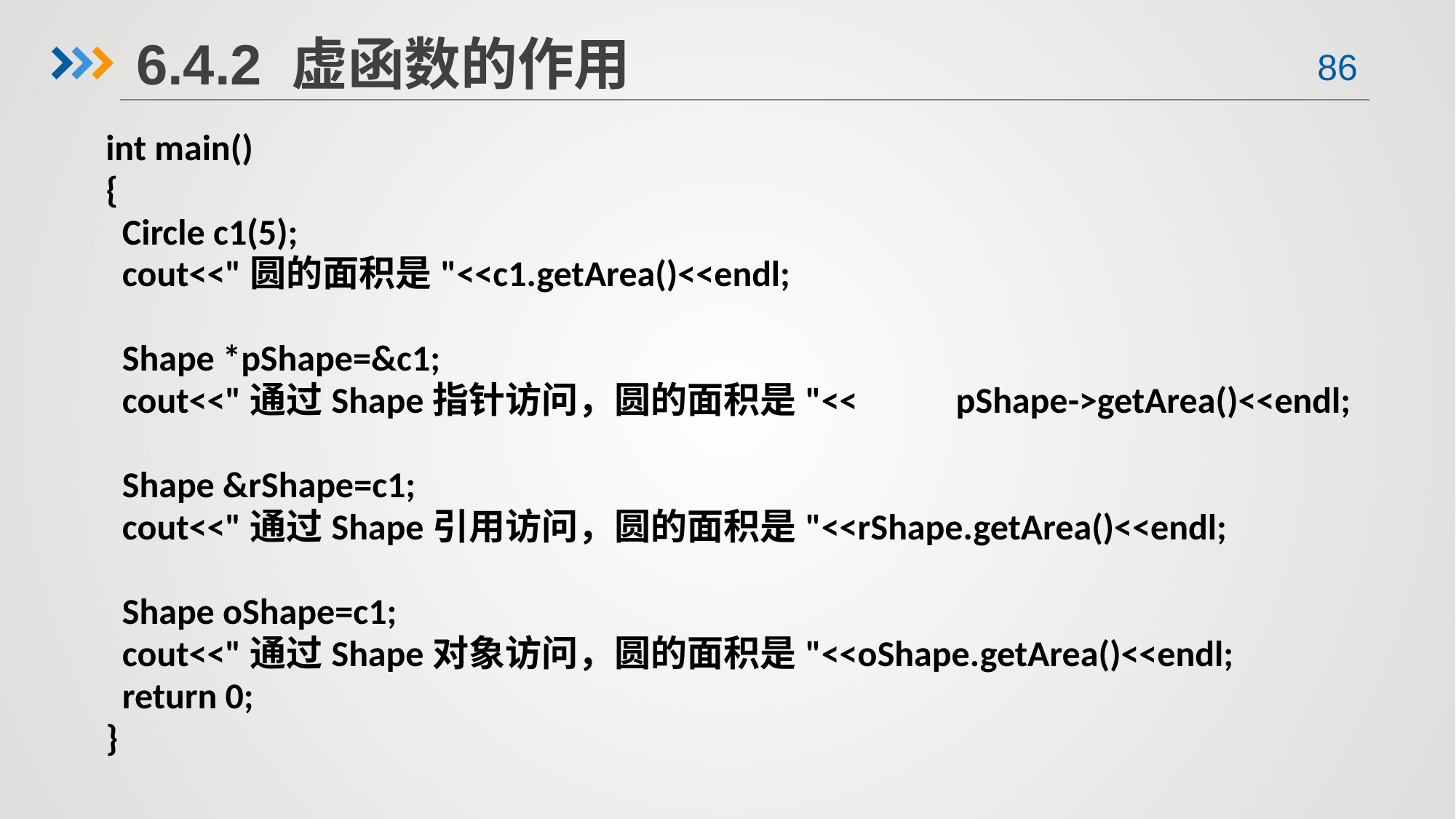

6.4.2 虚函数的作用
int main()
{
  Circle c1(5);
  cout<<"圆的面积是"<<c1.getArea()<<endl;

  Shape *pShape=&c1;
  cout<<"通过Shape指针访问，圆的面积是"<<            pShape->getArea()<<endl;

  Shape &rShape=c1;
  cout<<"通过Shape引用访问，圆的面积是"<<rShape.getArea()<<endl;

  Shape oShape=c1;
  cout<<"通过Shape对象访问，圆的面积是"<<oShape.getArea()<<endl;
  return 0;
}